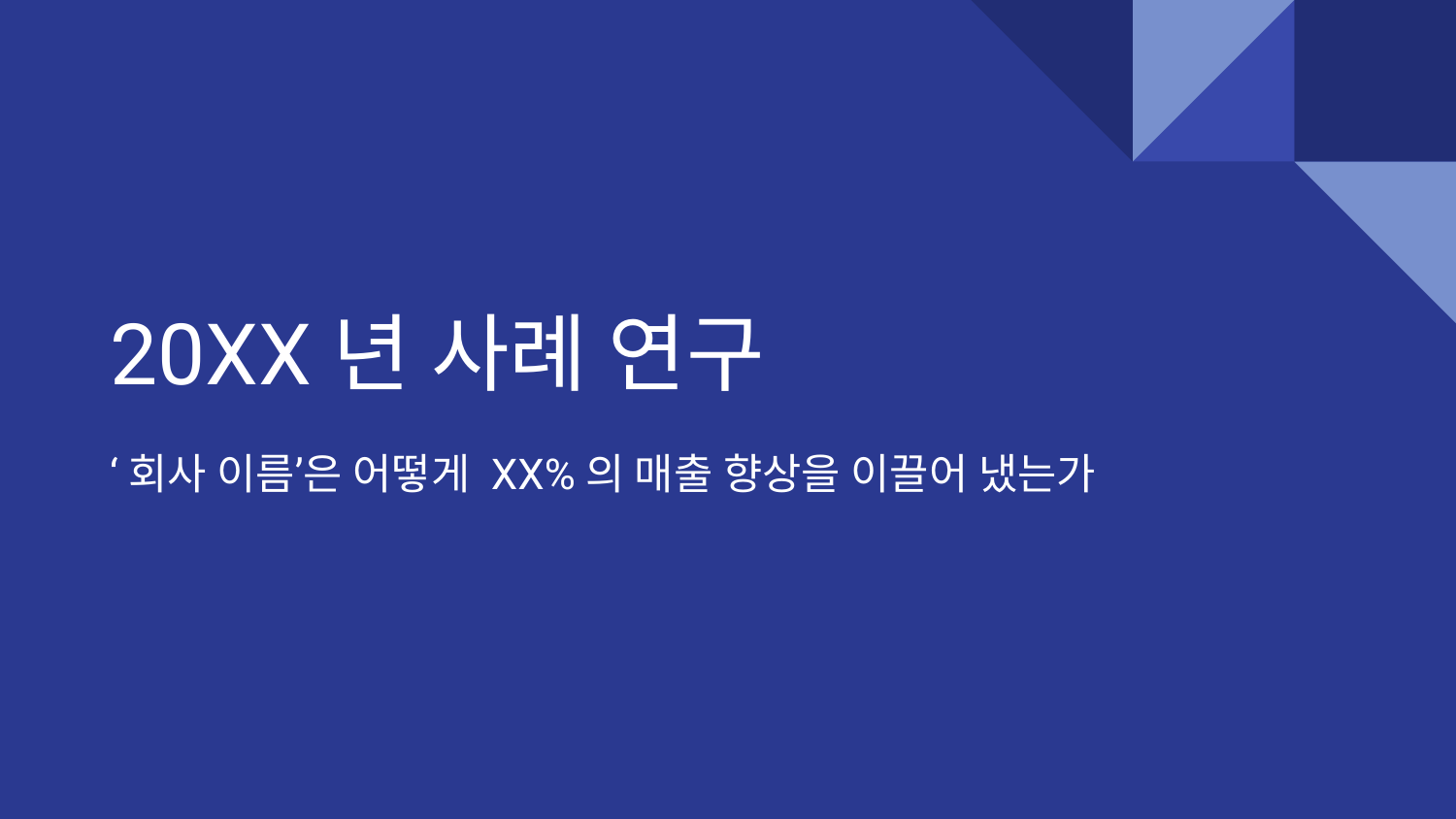

# 20XX년 사례 연구
‘회사 이름’은 어떻게 XX%의 매출 향상을 이끌어 냈는가